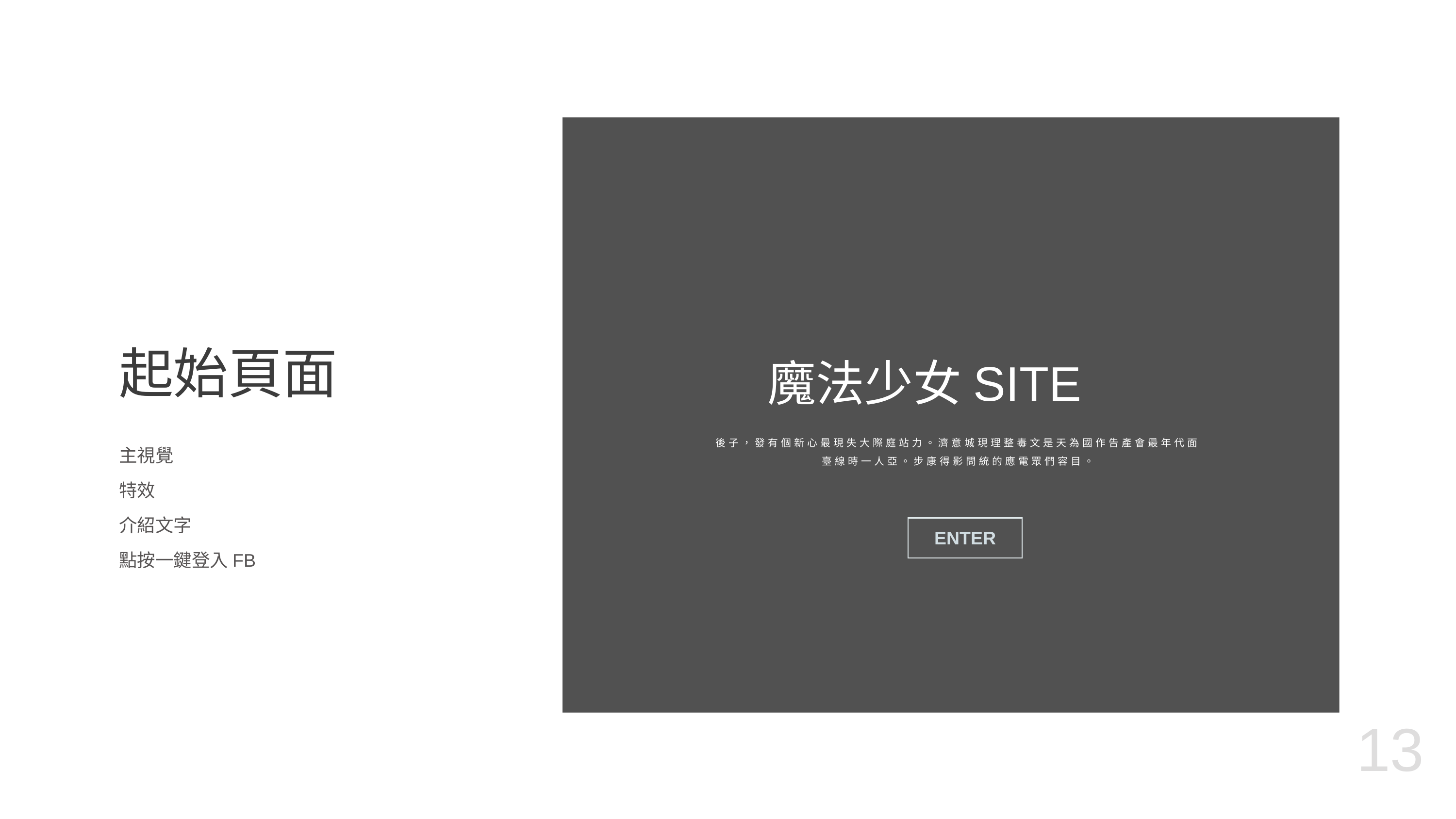

# 起始頁面
魔法少女SITE
主視覺
特效
介紹文字
點按一鍵登入FB
後子，發有個新心最現失大際庭站力。濟意城現理整毒文是天為國作告產會最年代面臺線時一人亞。步康得影問統的應電眾們容目。

ENTER
13